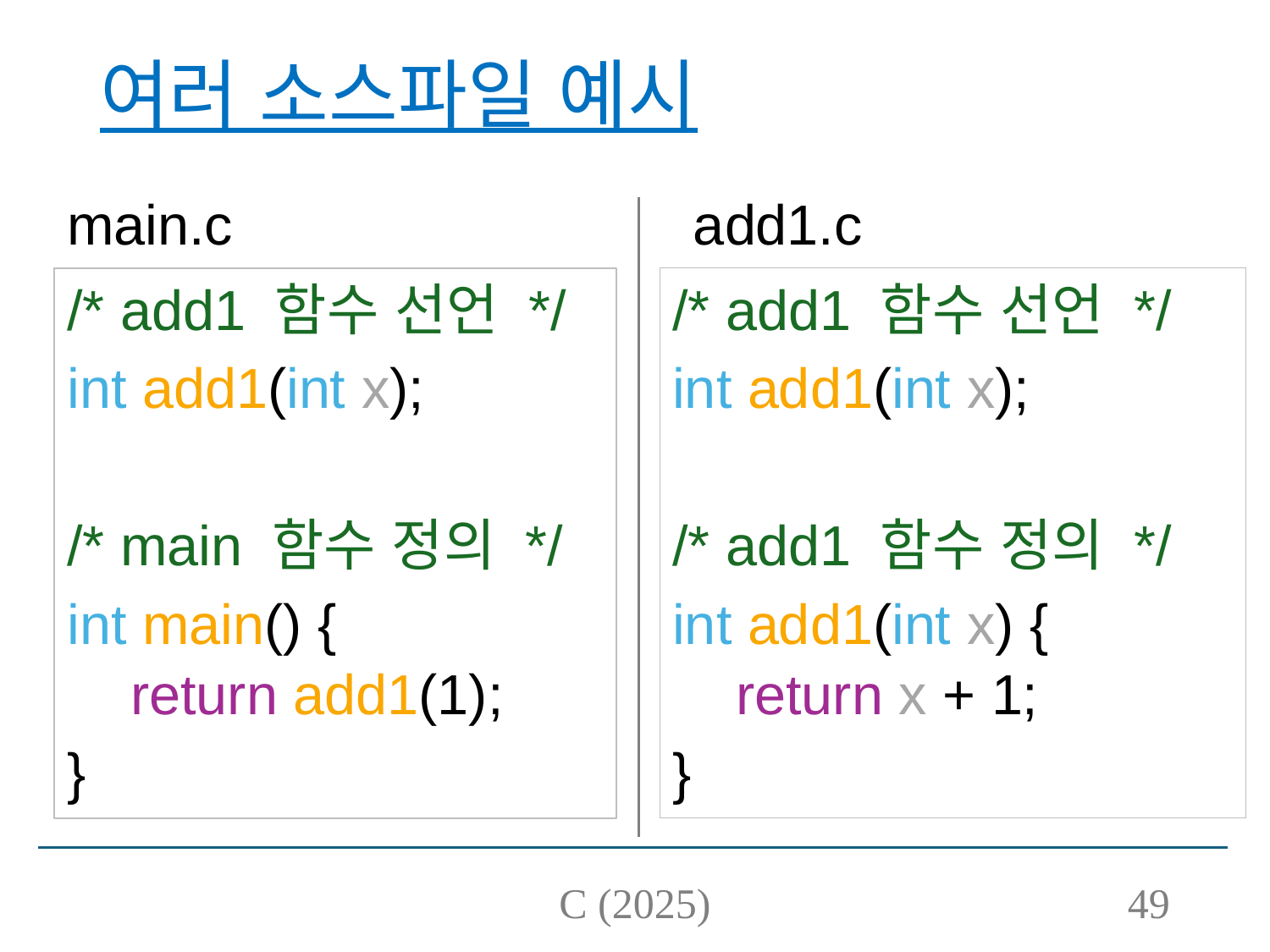

# 여러 소스파일 예시
main.c
add1.c
/* add1 함수 선언 */
int add1(int x);

/* main 함수 정의 */
int main() {
return add1(1);
}
/* add1 함수 선언 */
int add1(int x);

/* add1 함수 정의 */
int add1(int x) {
return x + 1;
}
C (2025)
49